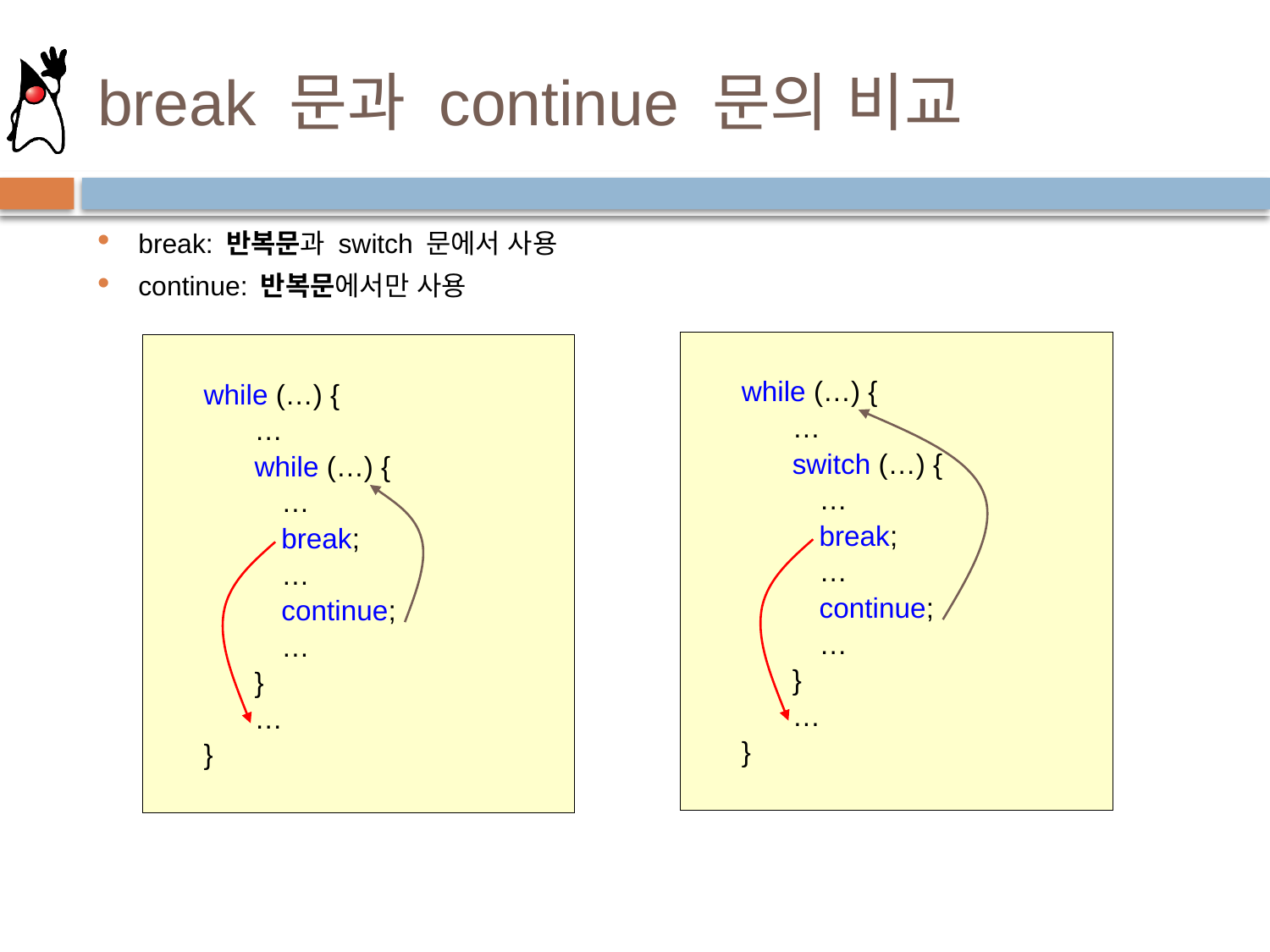

# break 문과 continue 문의 비교
break: 반복문과 switch 문에서 사용
continue: 반복문에서만 사용

	while (…) {
		…
		switch (…) {
			…
			break;
			…
			continue;
			…
		}
		…
	}

	while (…) {
		…
		while (…) {
			…
			break;
			…
			continue;
			…
		}
		…
	}